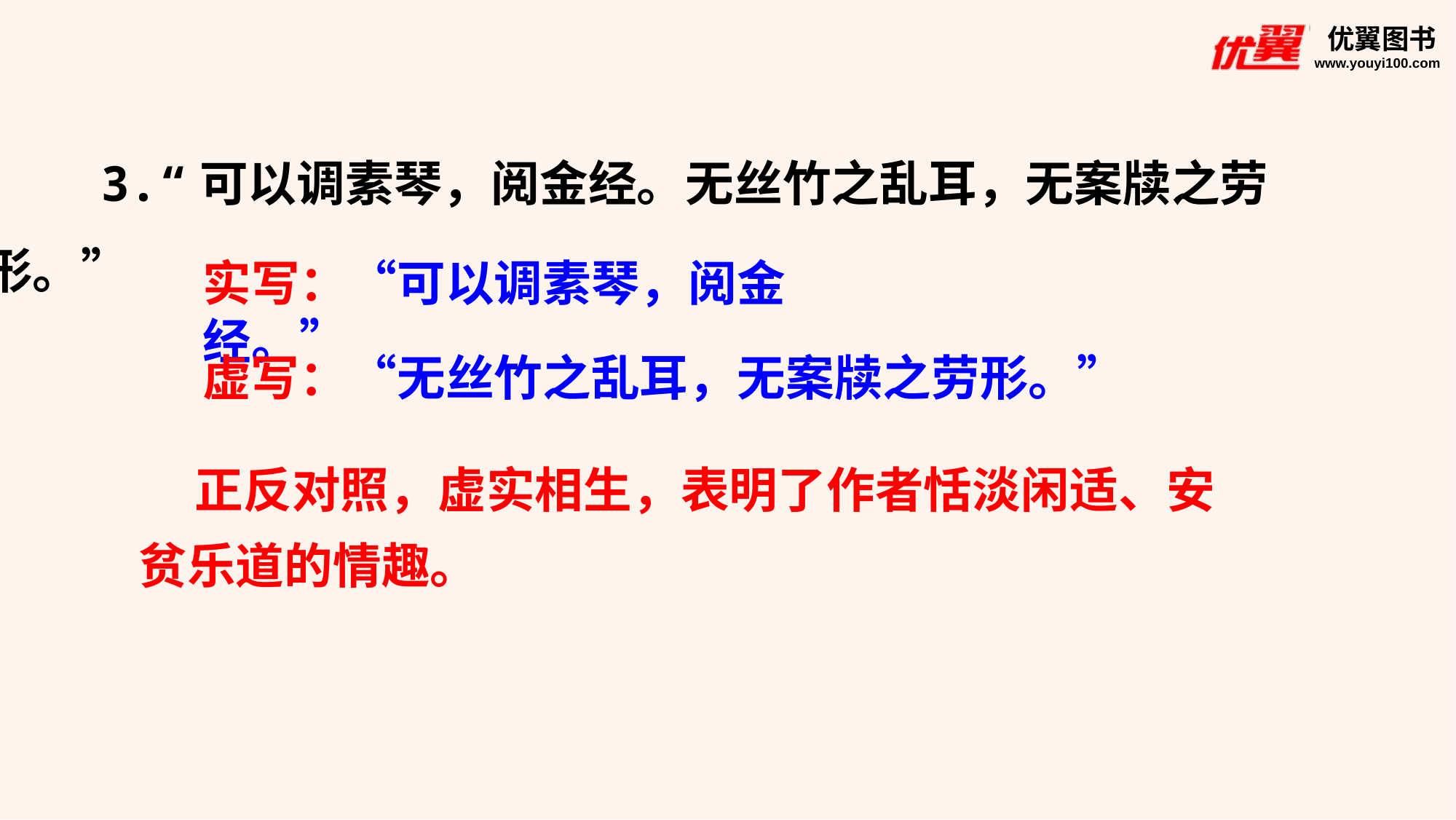

3.“可以调素琴，阅金经。无丝竹之乱耳，无案牍之劳形。”
实写：“可以调素琴，阅金经。”
虚写：“无丝竹之乱耳，无案牍之劳形。”
    正反对照，虚实相生，表明了作者恬淡闲适、安贫乐道的情趣。